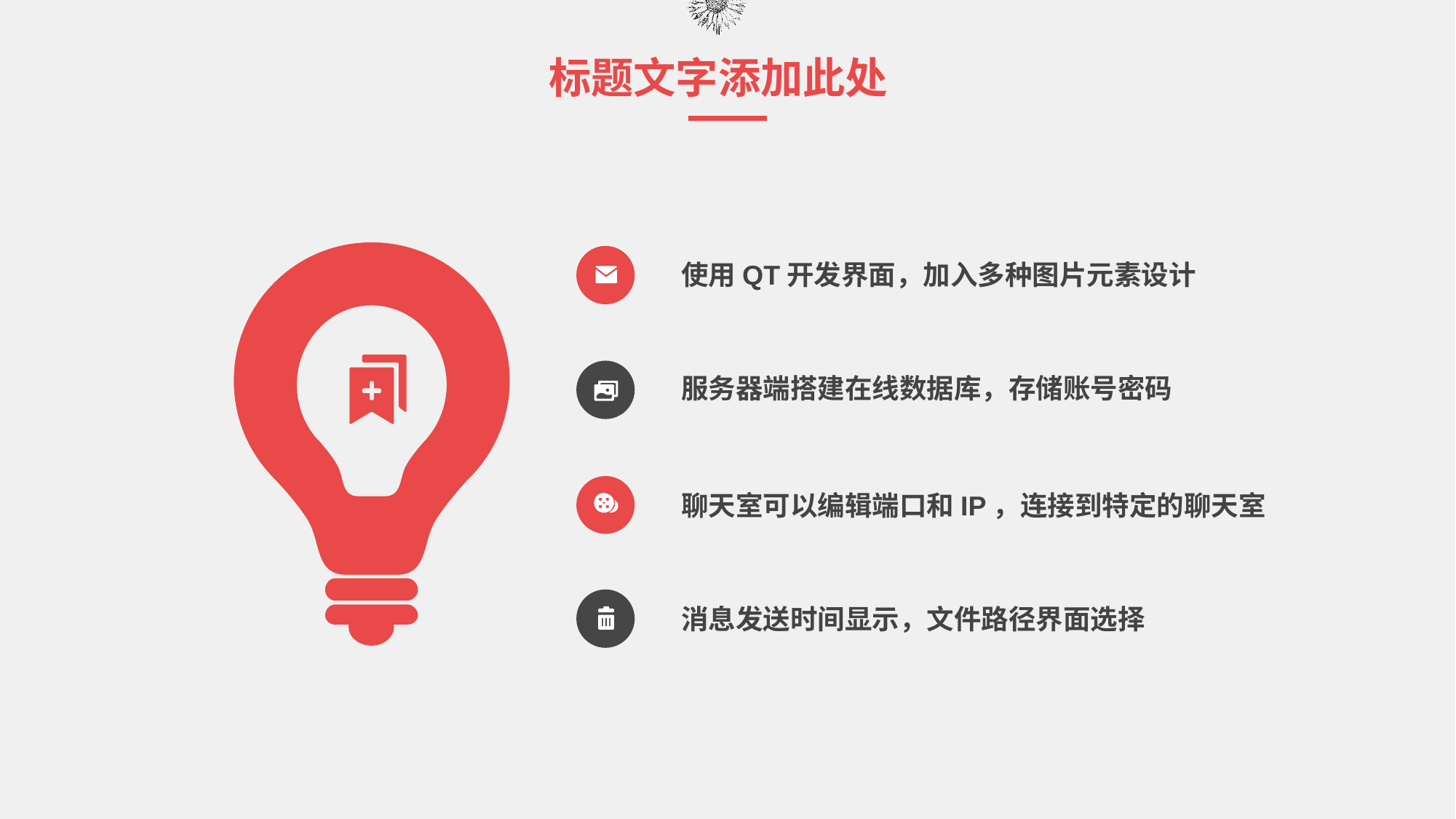

标题文字添加此处

使用QT开发界面，加入多种图片元素设计

服务器端搭建在线数据库，存储账号密码

聊天室可以编辑端口和IP，连接到特定的聊天室

消息发送时间显示，文件路径界面选择